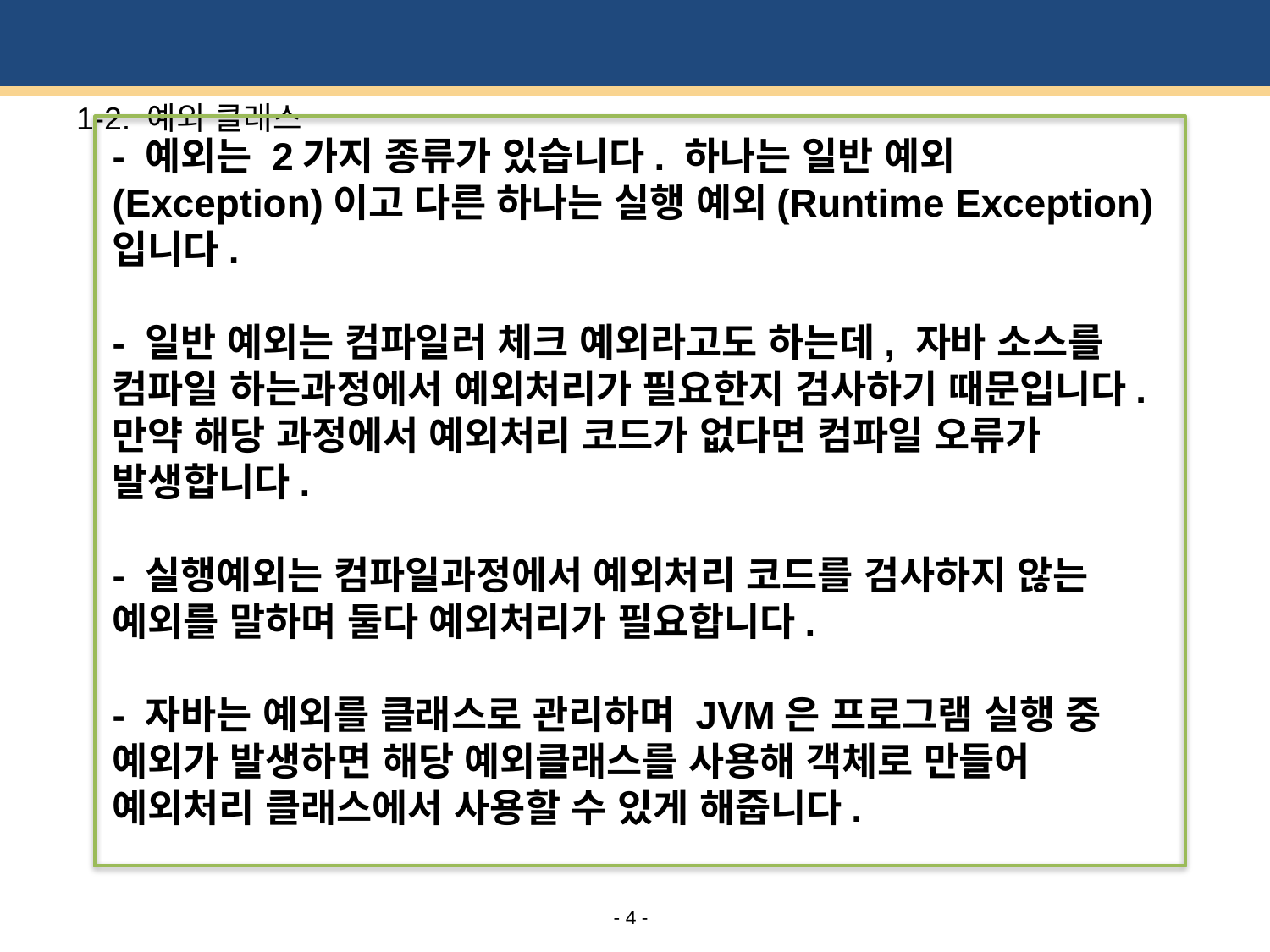

# 1-2. 예외 클래스

- 예외는 2가지 종류가 있습니다. 하나는 일반 예외(Exception)이고 다른 하나는 실행 예외(Runtime Exception)입니다.

- 일반 예외는 컴파일러 체크 예외라고도 하는데, 자바 소스를 컴파일 하는과정에서 예외처리가 필요한지 검사하기 때문입니다. 만약 해당 과정에서 예외처리 코드가 없다면 컴파일 오류가 발생합니다.

- 실행예외는 컴파일과정에서 예외처리 코드를 검사하지 않는 예외를 말하며 둘다 예외처리가 필요합니다.

- 자바는 예외를 클래스로 관리하며 JVM은 프로그램 실행 중 예외가 발생하면 해당 예외클래스를 사용해 객체로 만들어 예외처리 클래스에서 사용할 수 있게 해줍니다.